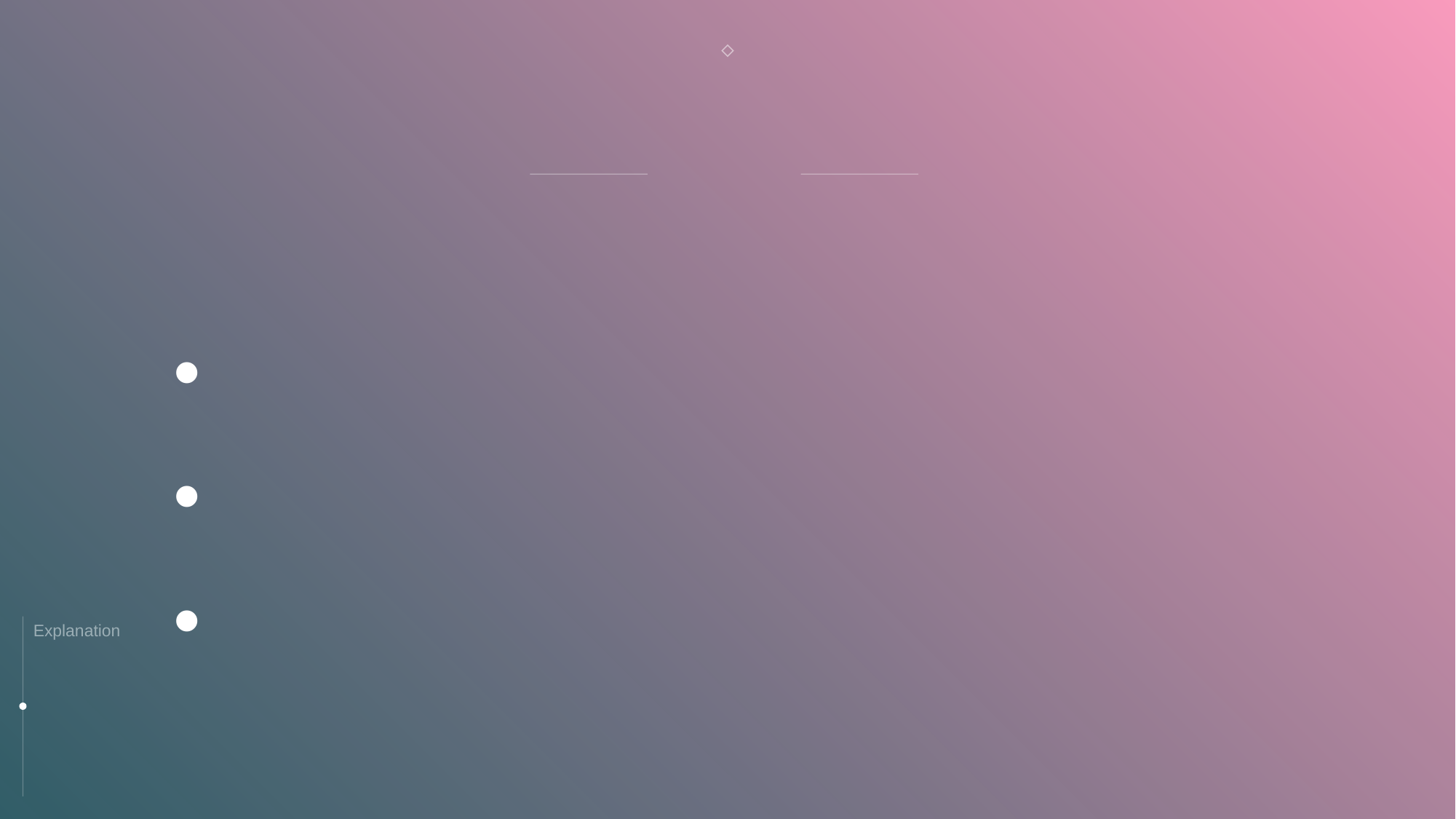

# 얼굴 인식을 통한 고객 맞춤 서비스
Main Idea
자주 가는 카페 음식점 미용실 병원 등 한번 이상이라도 방문했던 곳에서 얼굴 인식을 통해 고객의 주문 내역을 확인 할 수 있습니다.
이러한 고객의 취향 정보를 받아들이고 분석하여 여러 번 방문 시 고객이 취향에 맞춘 서비스를 할 수 있습니다
나아가서는 결제 할 때 등 손님들의 표정을 분석하여 서비스에 대한 만족도를 조사 합니다.
Explanation
Concept
Function
Practicality
Problem

10